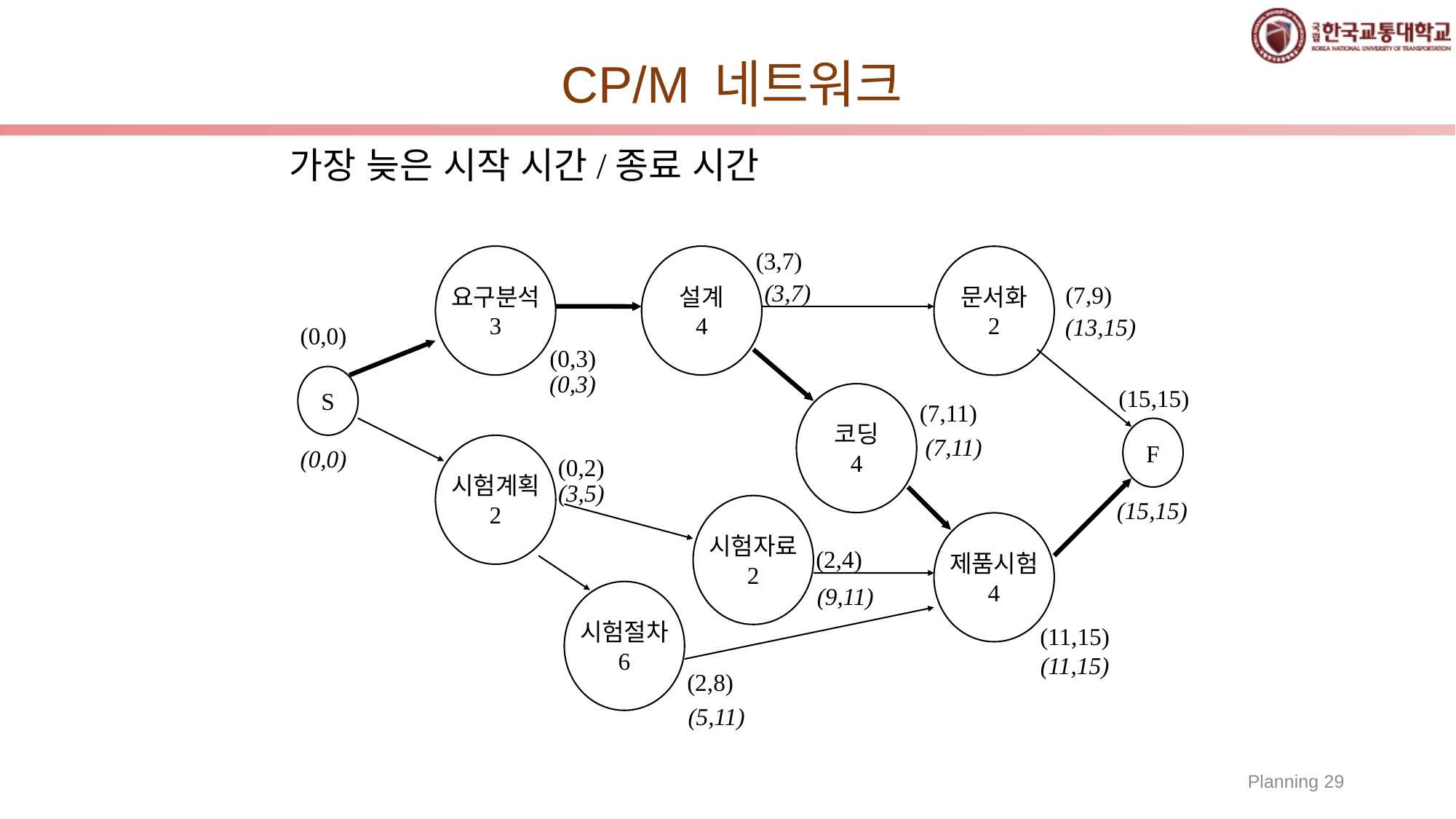

# CP/M 네트워크
가장 늦은 시작 시간/종료 시간
(3,7)
요구분석
3
설계
4
문서화
2
(3,7)
(7,9)

(13,15)
(0,0)
(0,3)

(0,3)
S
(15,15)
코딩
4
(7,11)

F
(7,11)
시험계획
2
(0,0)
(0,2)
(3,5)

(15,15)
시험자료
2

제품시험
4
(2,4)

(9,11)
시험절차
6

(11,15)
(11,15)
(2,8)
(5,11)
Planning 29